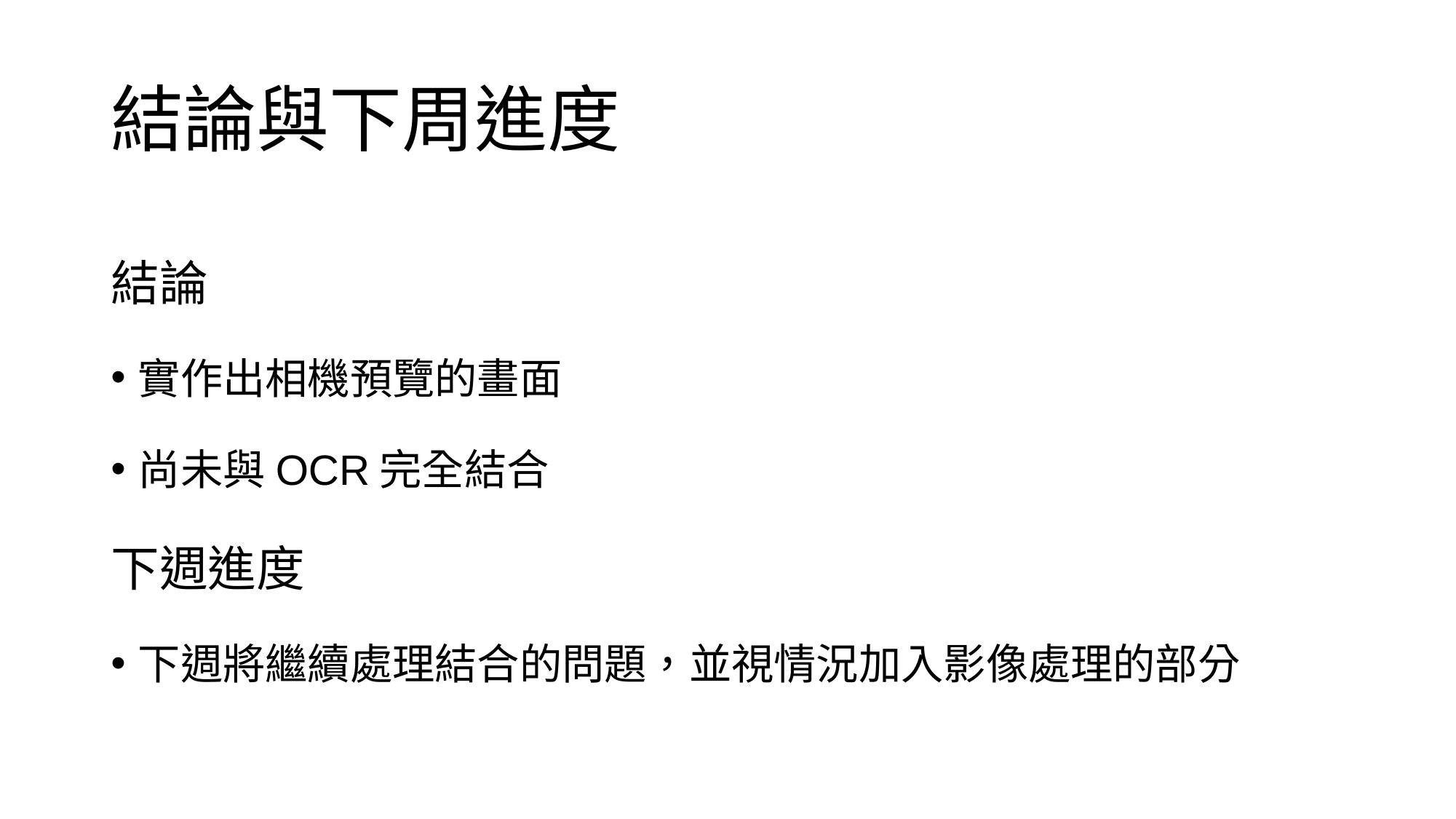

# 結論與下周進度
結論
實作出相機預覽的畫面
尚未與OCR完全結合
下週進度
下週將繼續處理結合的問題，並視情況加入影像處理的部分